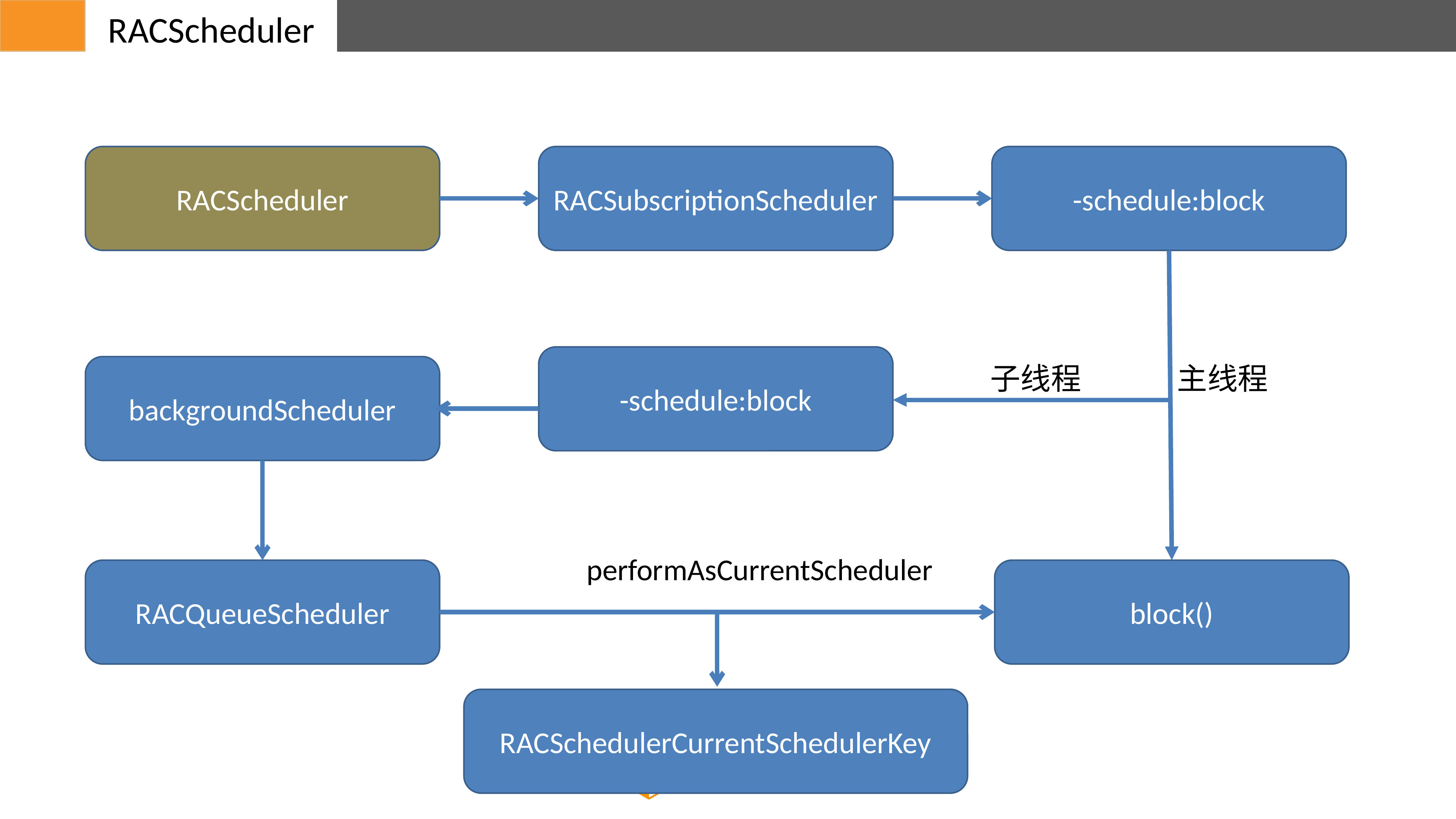

RACScheduler
-schedule:block
RACScheduler
RACSubscriptionScheduler
-schedule:block
backgroundScheduler
子线程
主线程
performAsCurrentScheduler
RACQueueScheduler
block()
RACSchedulerCurrentSchedulerKey